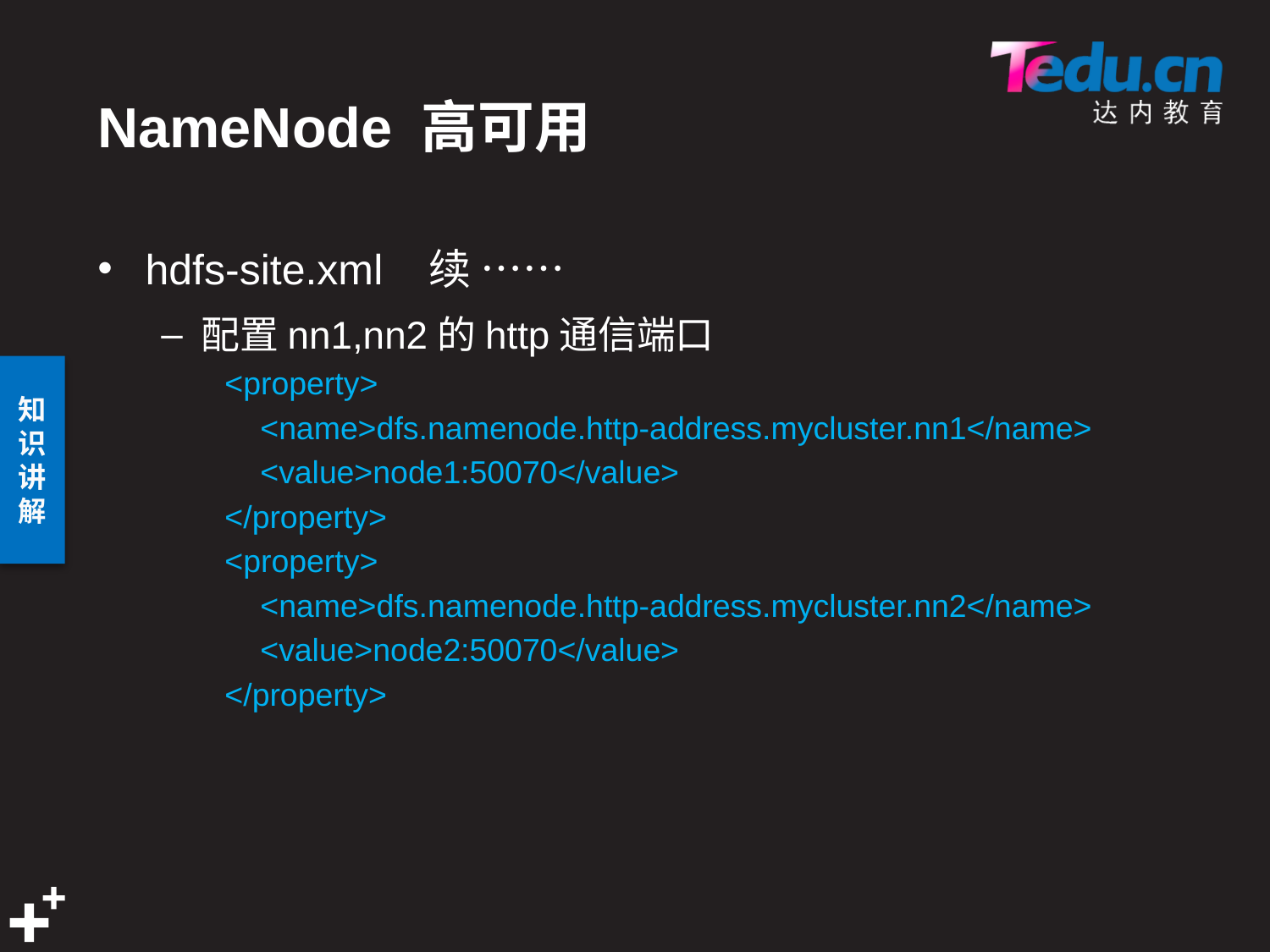

# NameNode 高可用
hdfs-site.xml   续 ……
配置nn1,nn2的http通信端口
<property>
    <name>dfs.namenode.http-address.mycluster.nn1</name>
    <value>node1:50070</value>
</property>
<property>
    <name>dfs.namenode.http-address.mycluster.nn2</name>
    <value>node2:50070</value>
</property>